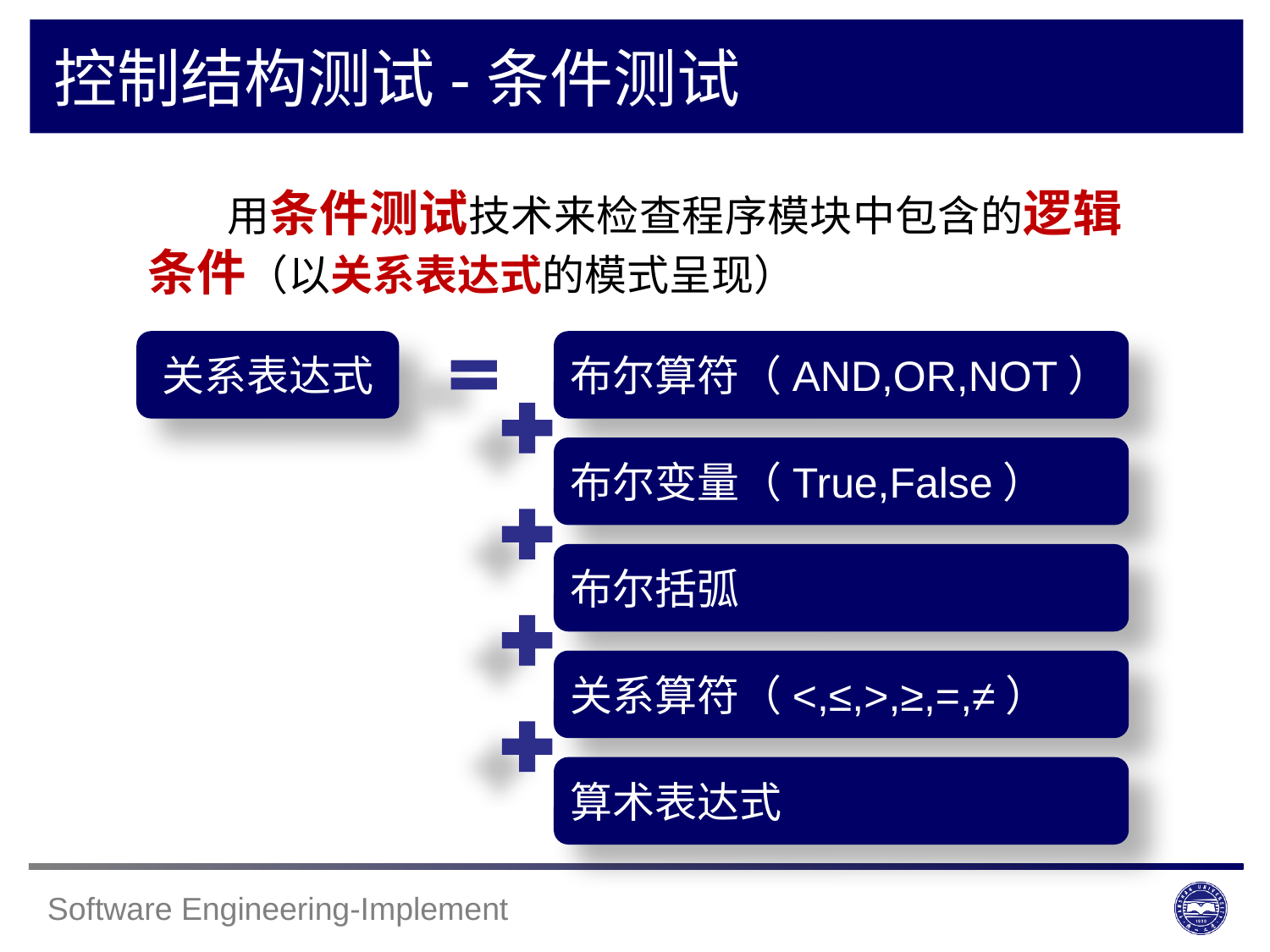

控制结构测试-条件测试
       用条件测试技术来检查程序模块中包含的逻辑条件（以关系表达式的模式呈现）
关系表达式
布尔算符（AND,OR,NOT）

布尔变量（True,False）

布尔括弧

关系算符（<,≤,>,≥,=,≠）

算术表达式